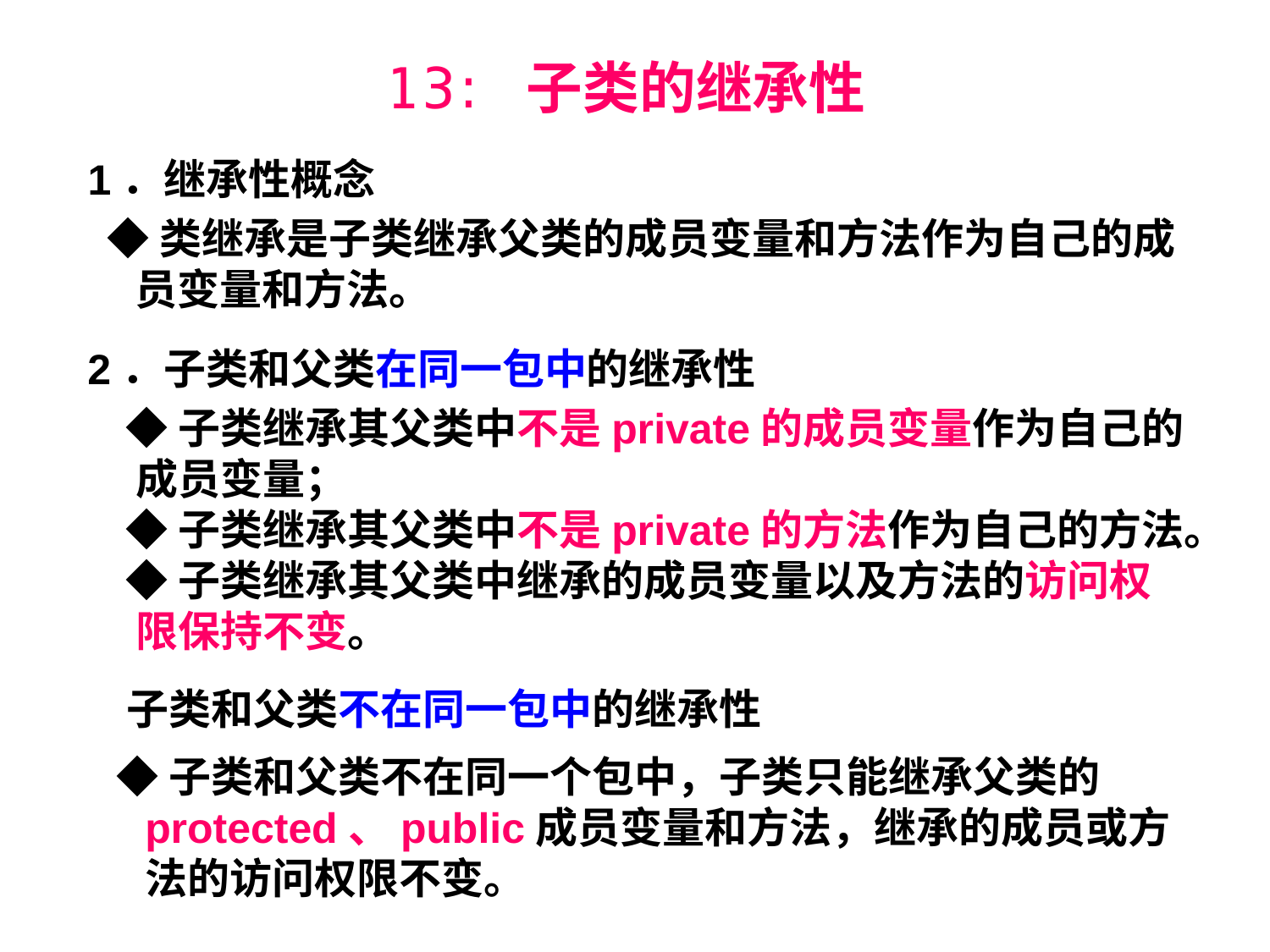

13:  子类的继承性
1．继承性概念
  ◆类继承是子类继承父类的成员变量和方法作为自己的成员变量和方法。
2．子类和父类在同一包中的继承性
    ◆子类继承其父类中不是private的成员变量作为自己的
    成员变量；
    ◆子类继承其父类中不是private的方法作为自己的方法。
    ◆子类继承其父类中继承的成员变量以及方法的访问权
    限保持不变。
  子类和父类不在同一包中的继承性
  ◆子类和父类不在同一个包中，子类只能继承父类的protected、public成员变量和方法，继承的成员或方法的访问权限不变。